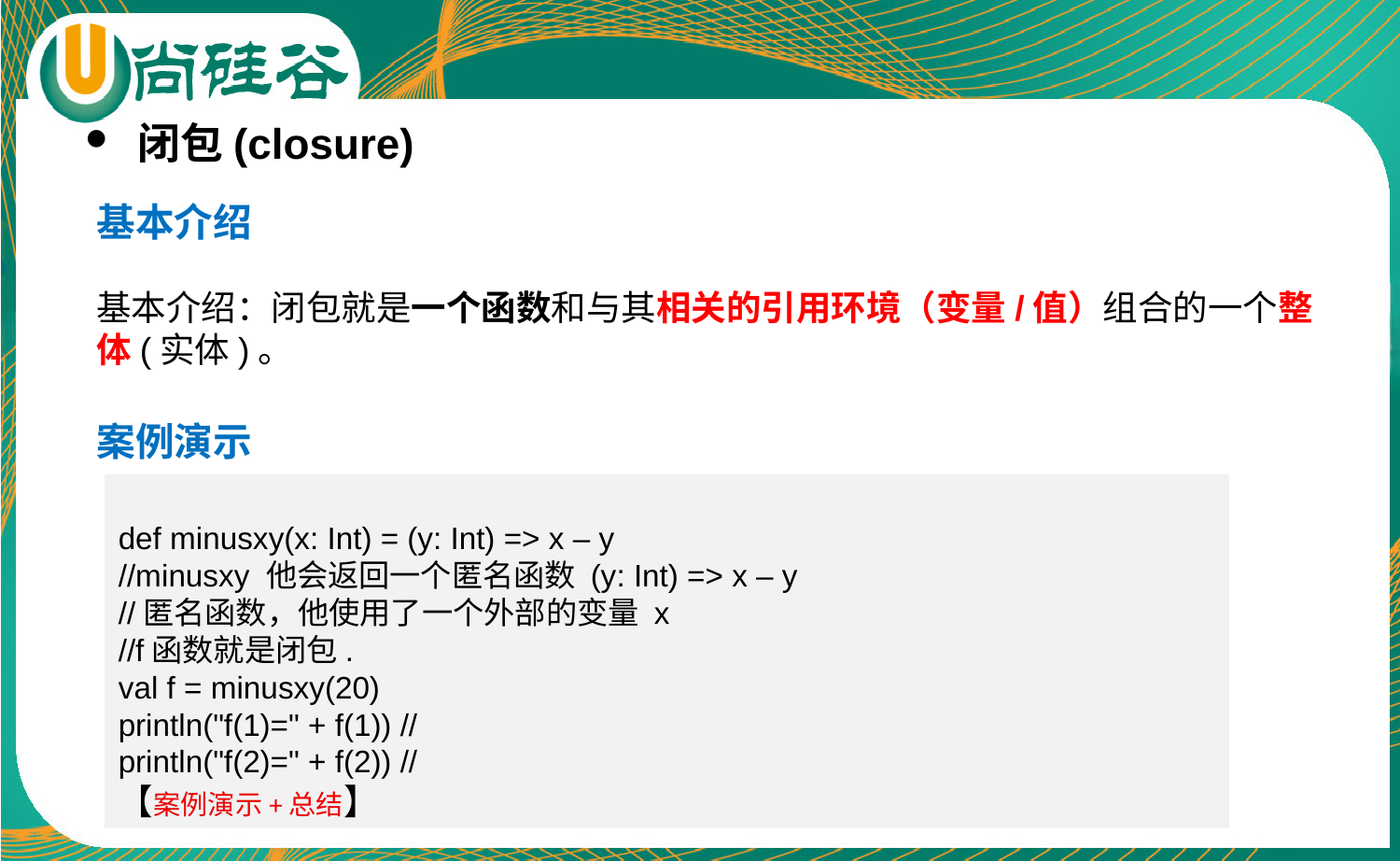

闭包(closure)

基本介绍

基本介绍：闭包就是一个函数和与其相关的引用环境（变量/值）组合的一个整体(实体)。

案例演示

def minusxy(x: Int) = (y: Int) => x – y
//minusxy 他会返回一个匿名函数 (y: Int) => x – y
//匿名函数，他使用了一个外部的变量 x
//f函数就是闭包.
val f = minusxy(20)
println("f(1)=" + f(1)) //
println("f(2)=" + f(2)) //
【案例演示+总结】